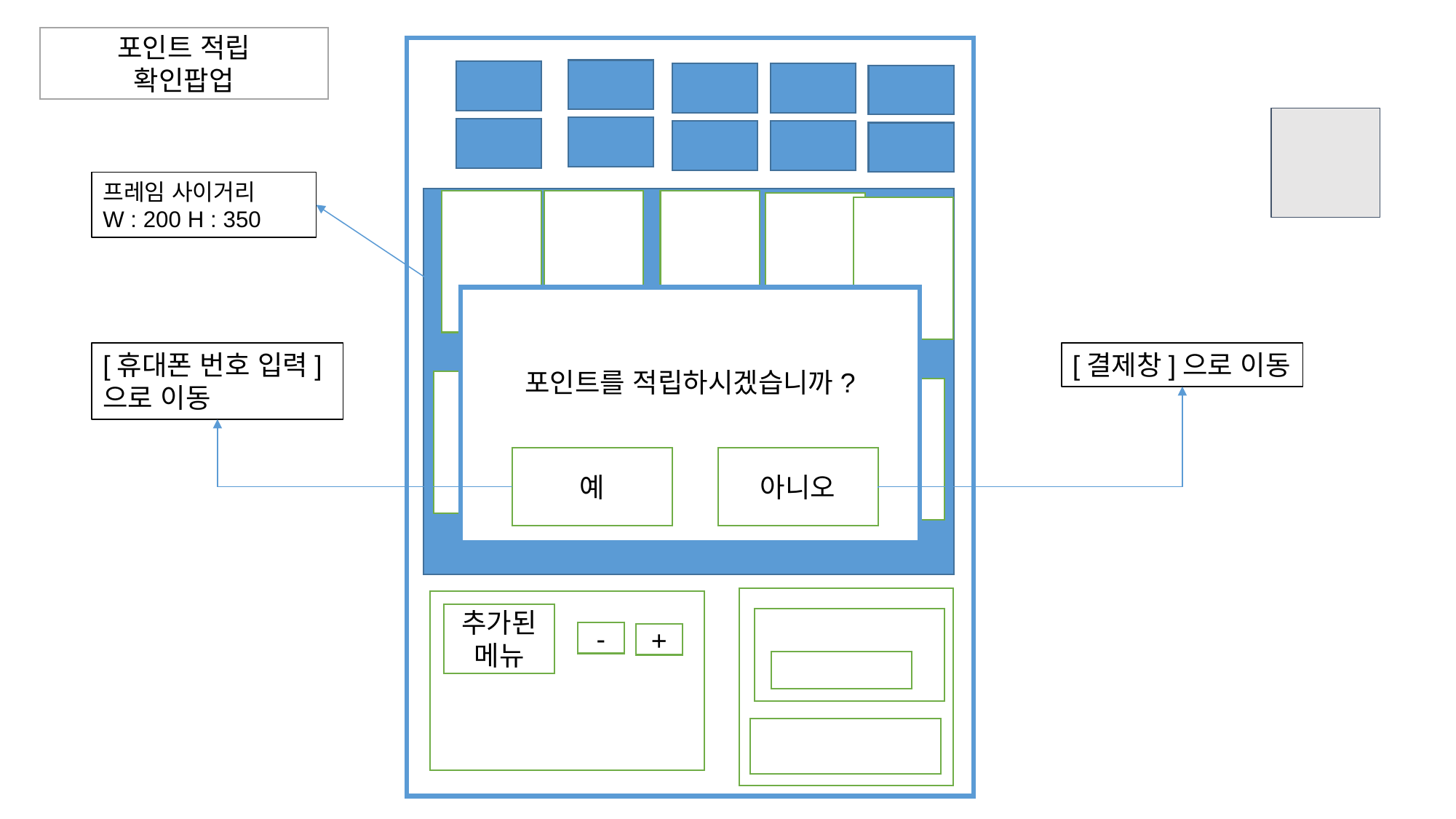

포인트 적립
확인팝업
광고창

프레임 사이거리
W : 200 H : 350

포인트를 적립하시겠습니까?

[휴대폰 번호 입력]
으로 이동
[결제창]으로 이동

예
아니오

추가된 메뉴

-
+